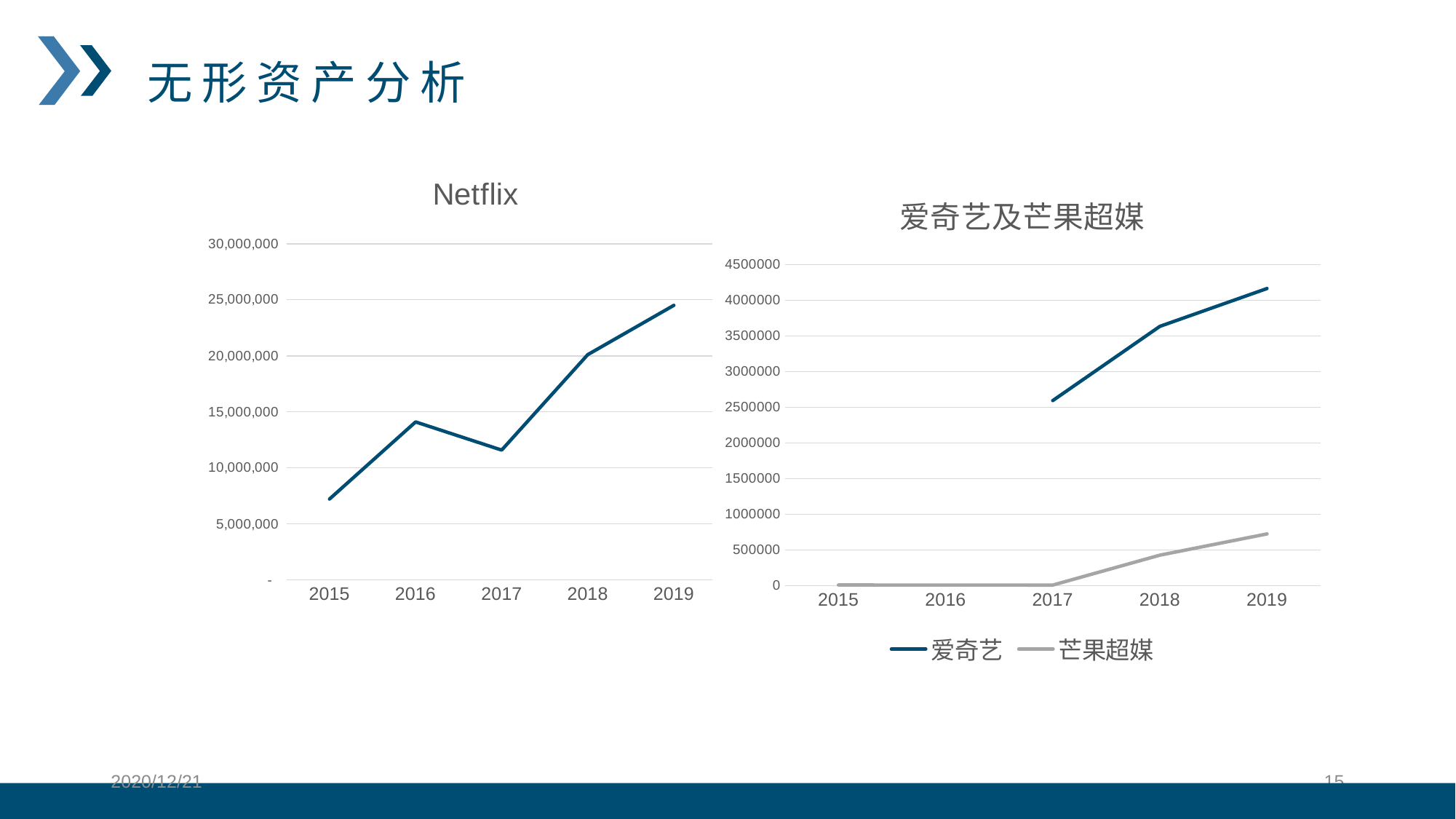

无形资产分析

### Chart: Netflix

| Category | Netflix |
|---|---|
| 2015 | 7218815.0 |
| 2016 | 14097362.0 |
| 2017 | 11585435.0 |
| 2018 | 20102327.0 |
| 2019 | 24504567.0 |

### Chart: 爱奇艺及芒果超媒

| Category | 爱奇艺 | 芒果超媒 |
|---|---|---|
| 2015 | None | 8403.0 |
| 2016 | None | 7608.0 |
| 2017 | 2593784.0 | 7031.0 |
| 2018 | 3634516.0 | 426316.0 |
| 2019 | 4164678.0 | 724041.0 |
2020/12/21
15